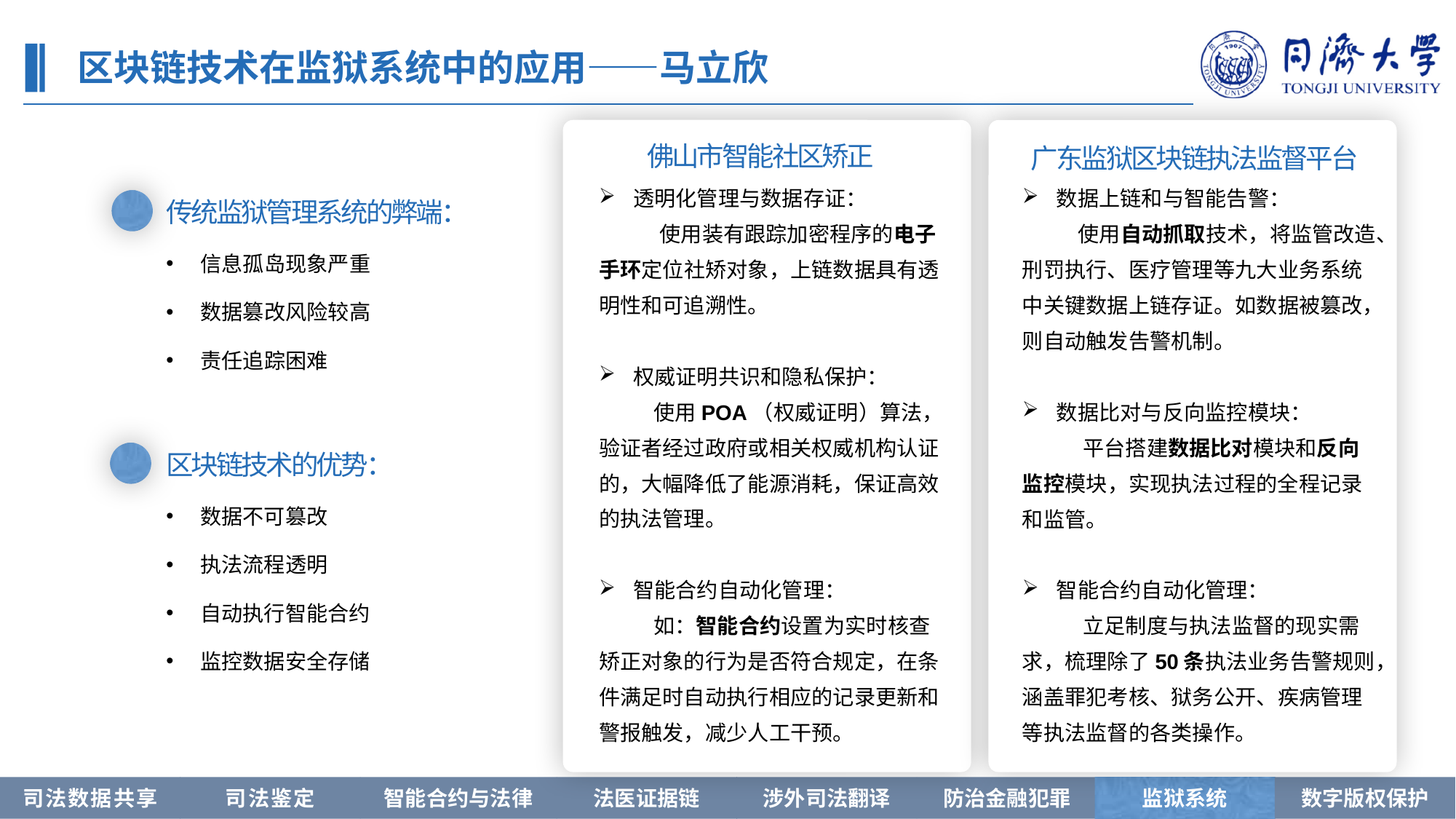

区块链技术在监狱系统中的应用——马立欣

佛山市智能社区矫正
透明化管理与数据存证：
  使用装有跟踪加密程序的电子手环定位社矫对象，上链数据具有透明性和可追溯性。

权威证明共识和隐私保护：
使用POA（权威证明）算法，验证者经过政府或相关权威机构认证的，大幅降低了能源消耗，保证高效的执法管理。

智能合约自动化管理：
如：智能合约设置为实时核查矫正对象的行为是否符合规定，在条件满足时自动执行相应的记录更新和警报触发，减少人工干预。

广东监狱区块链执法监督平台
数据上链和与智能告警：
 使用自动抓取技术，将监管改造、刑罚执行、医疗管理等九大业务系统中关键数据上链存证。如数据被篡改，则自动触发告警机制。

数据比对与反向监控模块：
  平台搭建数据比对模块和反向监控模块，实现执法过程的全程记录和监管。

智能合约自动化管理：
  立足制度与执法监督的现实需求，梳理除了50条执法业务告警规则，涵盖罪犯考核、狱务公开、疾病管理等执法监督的各类操作。

传统监狱管理系统的弊端：
信息孤岛现象严重
数据篡改风险较高
责任追踪困难

区块链技术的优势：
数据不可篡改
执法流程透明
自动执行智能合约
监控数据安全存储

司法数据共享
司法鉴定
智能合约与法律
法医证据链
涉外司法翻译
防治金融犯罪
监狱系统
数字版权保护